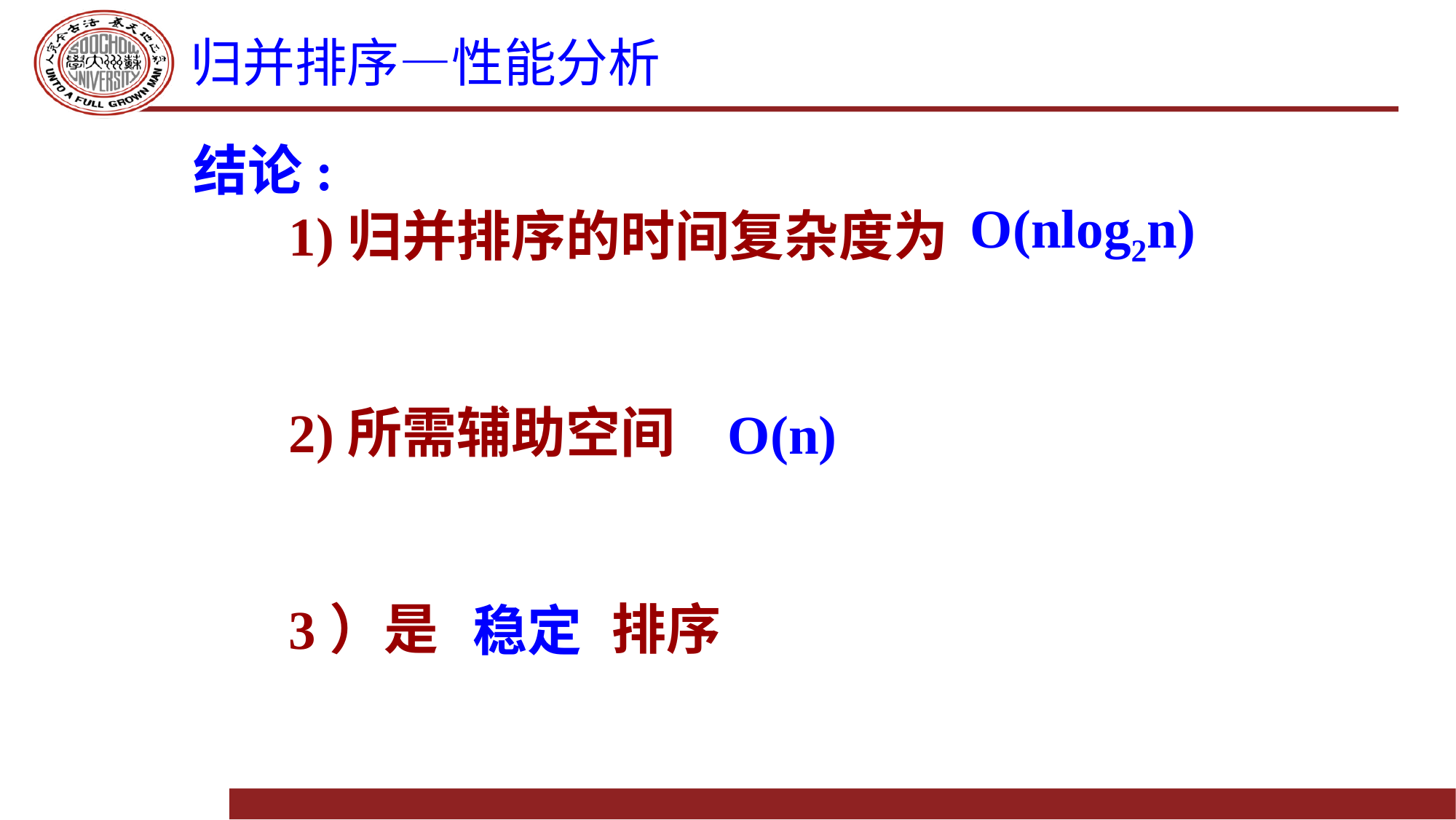

# 归并排序—性能分析
结论:
       1)归并排序的时间复杂度为

       2)所需辅助空间

       3）是              排序
O(nlog2n)
O(n)
稳定